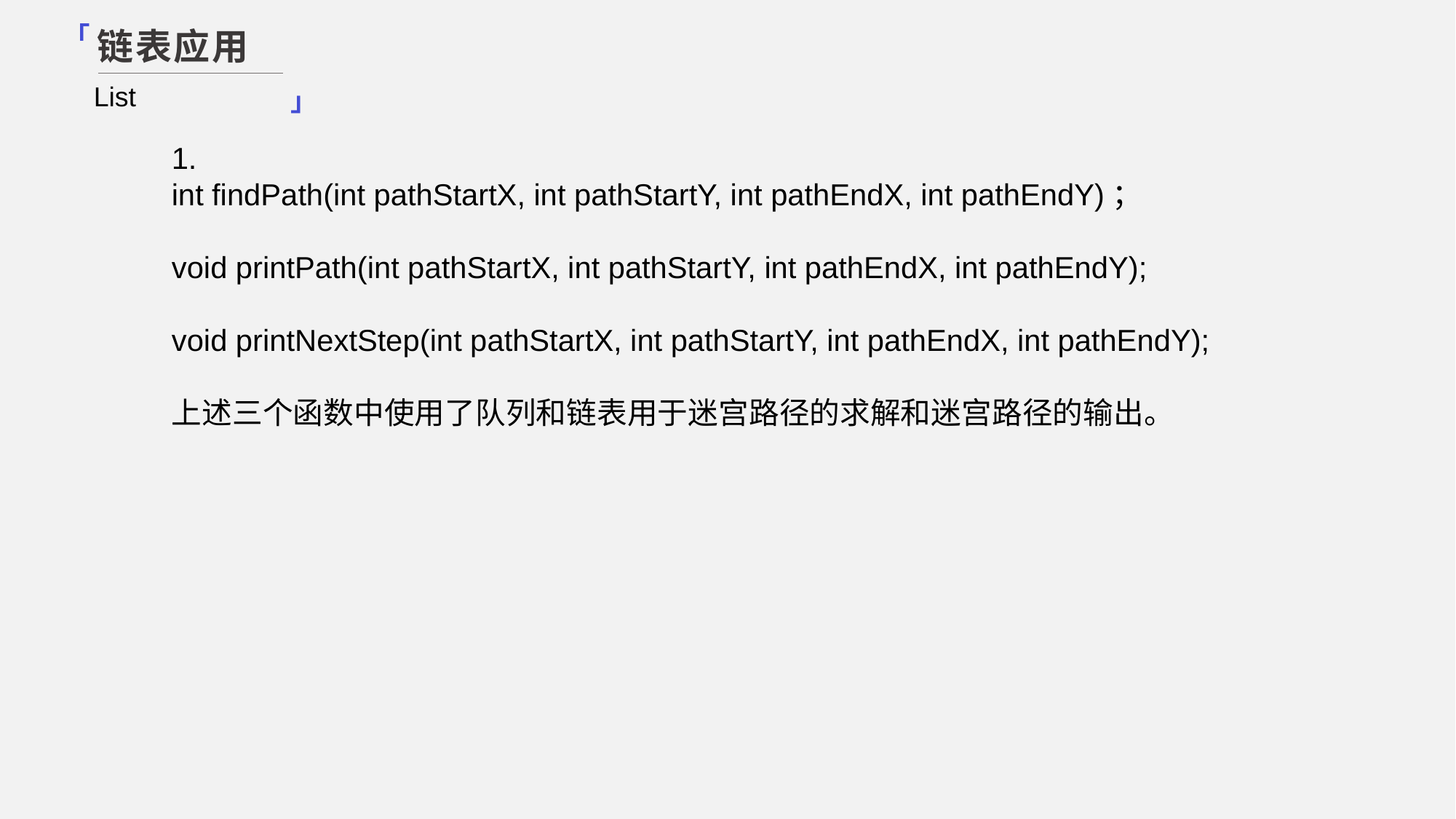

「
链表应用
List
」
1.
int findPath(int pathStartX, int pathStartY, int pathEndX, int pathEndY)；

void printPath(int pathStartX, int pathStartY, int pathEndX, int pathEndY);

void printNextStep(int pathStartX, int pathStartY, int pathEndX, int pathEndY);

上述三个函数中使用了队列和链表用于迷宫路径的求解和迷宫路径的输出。